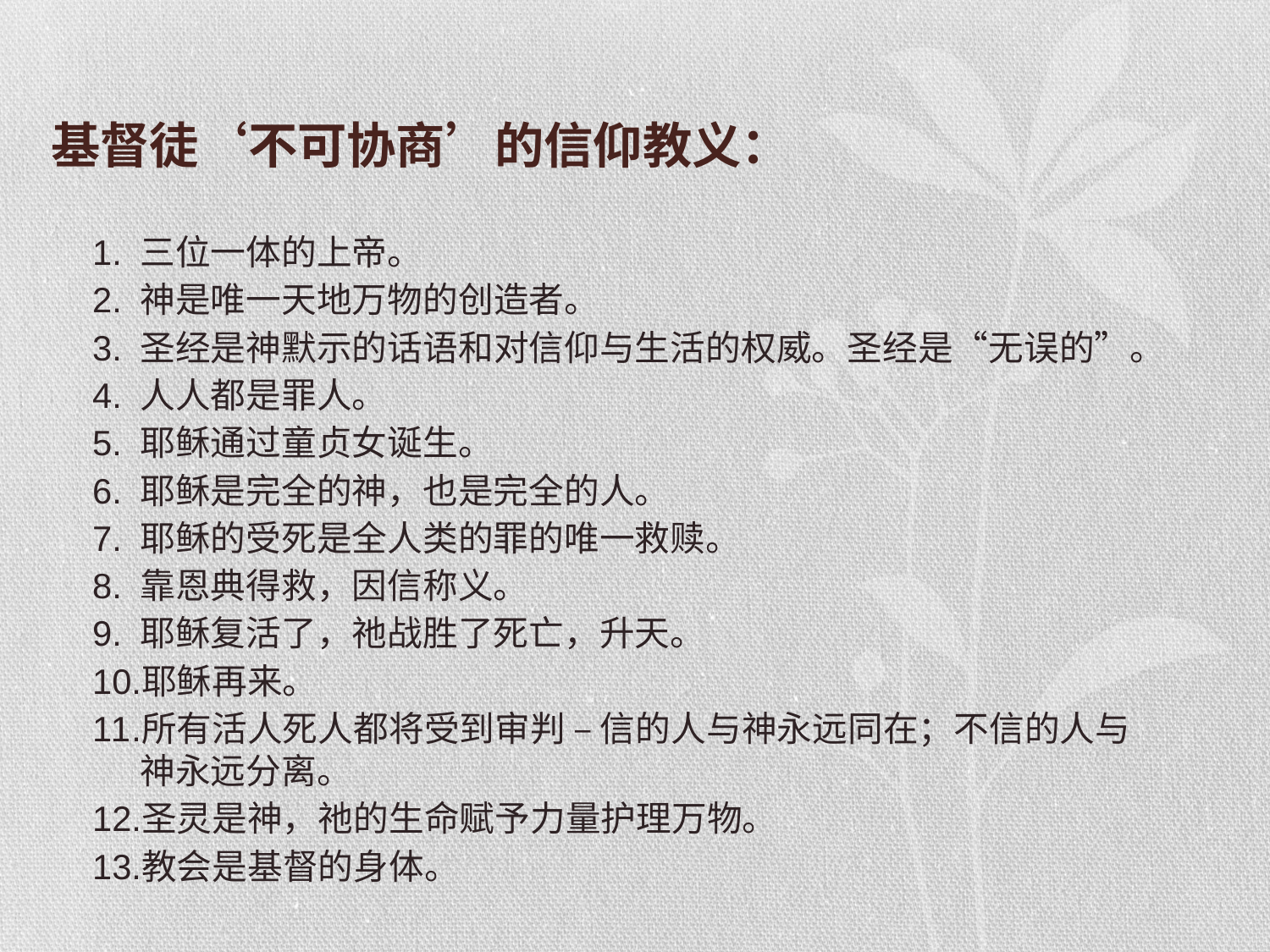

# 基督徒‘不可协商’的信仰教义：

三位一体的上帝。
神是唯一天地万物的创造者。
圣经是神默示的话语和对信仰与生活的权威。圣经是“无误的”。
人人都是罪人。
耶稣通过童贞女诞生。
耶稣是完全的神，也是完全的人。
耶稣的受死是全人类的罪的唯一救赎。
靠恩典得救，因信称义。
耶稣复活了，祂战胜了死亡，升天。
耶稣再来。
所有活人死人都将受到审判 – 信的人与神永远同在；不信的人与神永远分离。
圣灵是神，祂的生命赋予力量护理万物。
教会是基督的身体。